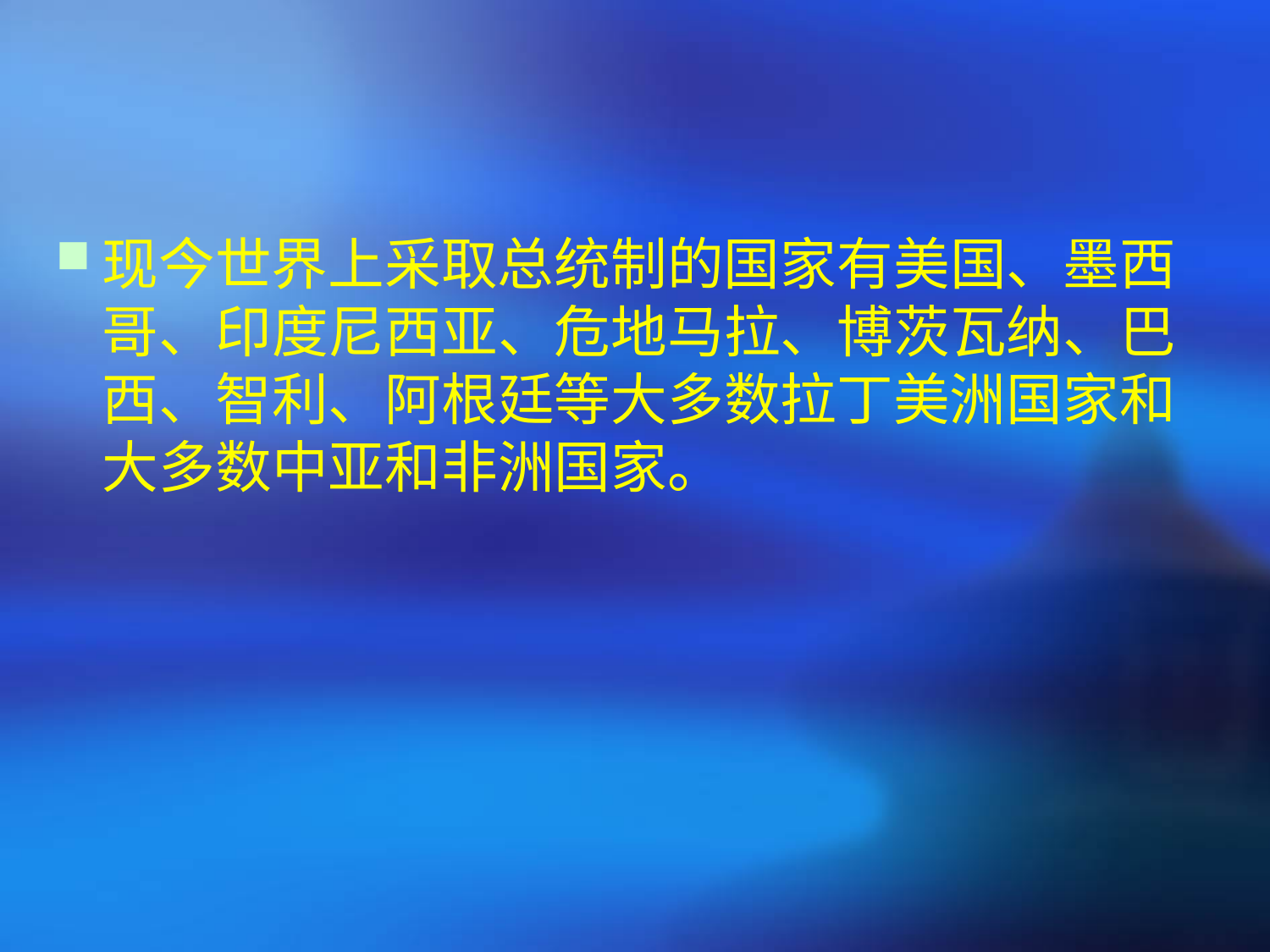

现今世界上采取总统制的国家有美国、墨西哥、印度尼西亚、危地马拉、博茨瓦纳、巴西、智利、阿根廷等大多数拉丁美洲国家和大多数中亚和非洲国家。